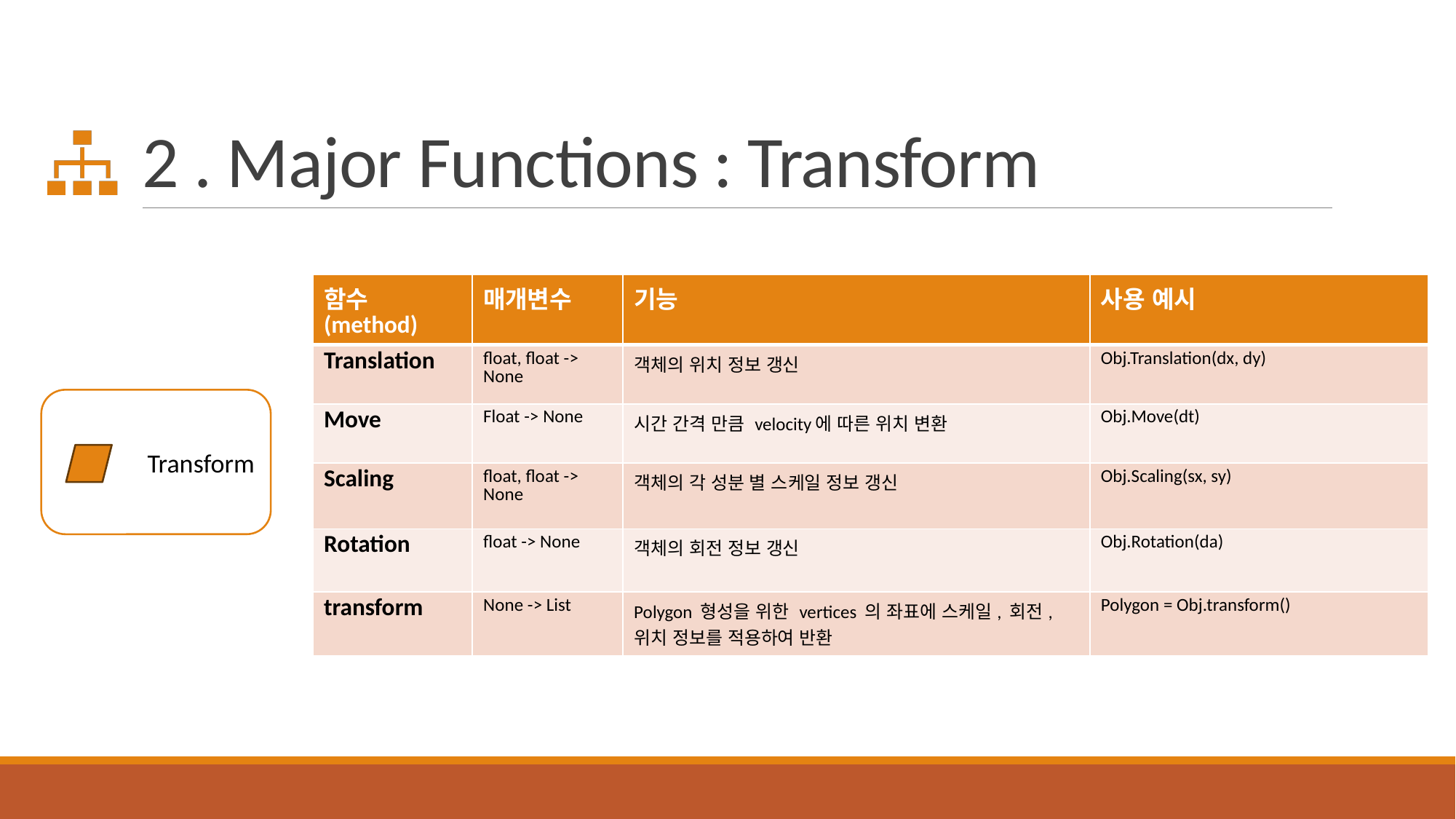

# 2 . Major Functions : Transform

| 함수(method) | 매개변수 | 기능 | 사용 예시 |
| --- | --- | --- | --- |
| Translation | float, float -> None | 객체의 위치 정보 갱신 | Obj.Translation(dx, dy) |
| Move | Float -> None | 시간 간격 만큼 velocity에 따른 위치 변환 | Obj.Move(dt) |
| Scaling | float, float -> None | 객체의 각 성분 별 스케일 정보 갱신 | Obj.Scaling(sx, sy) |
| Rotation | float -> None | 객체의 회전 정보 갱신 | Obj.Rotation(da) |
| transform | None -> List | Polygon 형성을 위한 vertices 의 좌표에 스케일, 회전, 위치 정보를 적용하여 반환 | Polygon = Obj.transform() |

Transform